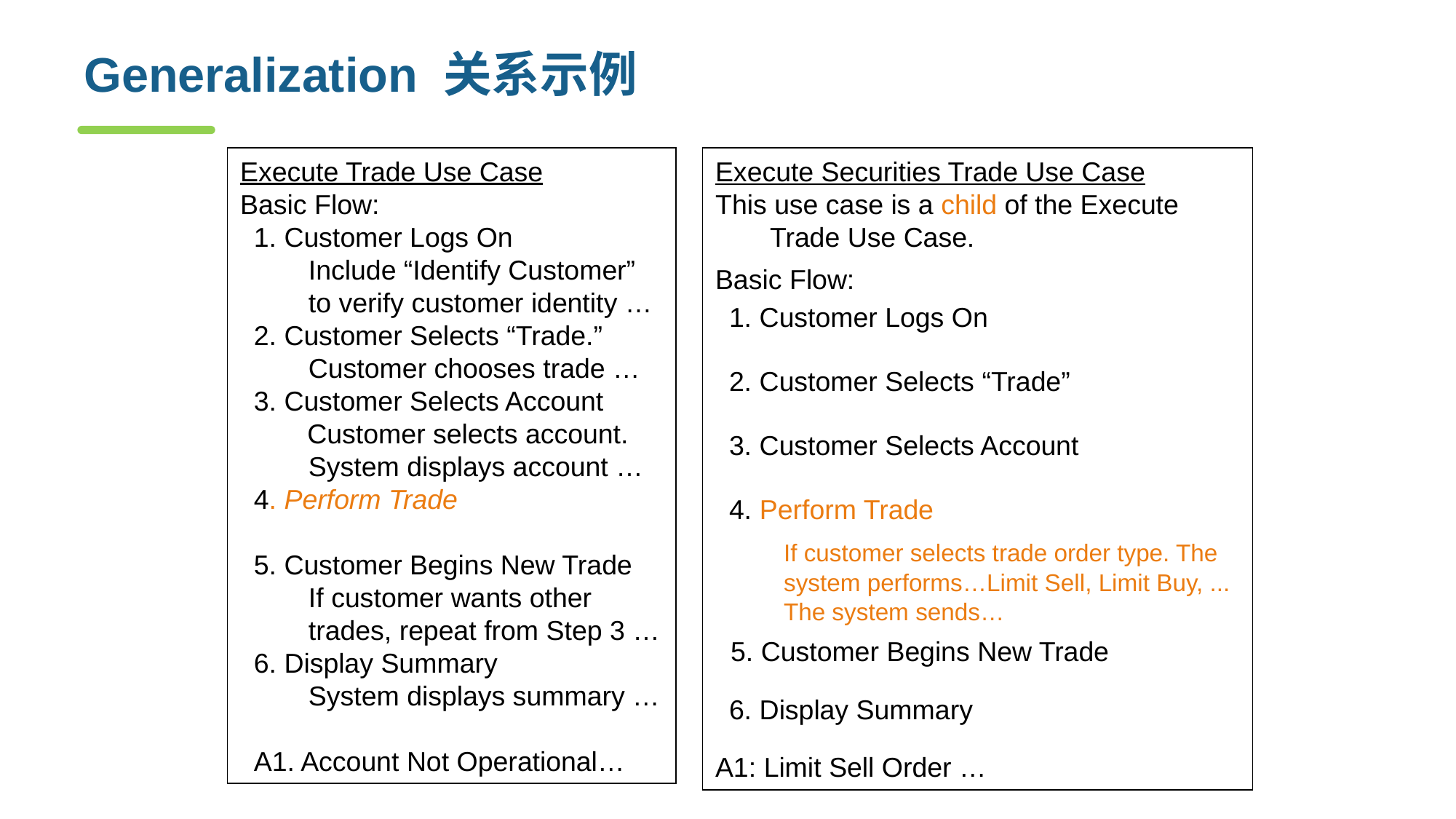

# Generalization 关系示例
Execute Trade Use Case
Basic Flow:
1. Customer Logs On
	Include “Identify Customer” to verify customer identity …
2. Customer Selects “Trade.”
	Customer chooses trade …
3. Customer Selects Account
       Customer selects account. System displays account …
4. Perform Trade

5. Customer Begins New Trade
	If customer wants other trades, repeat from Step 3 …
6. Display Summary
	System displays summary …

A1. Account Not Operational…
Execute Securities Trade Use Case
This use case is a child of the Execute Trade Use Case.
Basic Flow:
1. Customer Logs On

2. Customer Selects “Trade”

3. Customer Selects Account

4. Perform Trade
	If customer selects trade order type. The system performs…Limit Sell, Limit Buy, ... The system sends…
  5. Customer Begins New Trade

6. Display Summary

A1: Limit Sell Order …
89